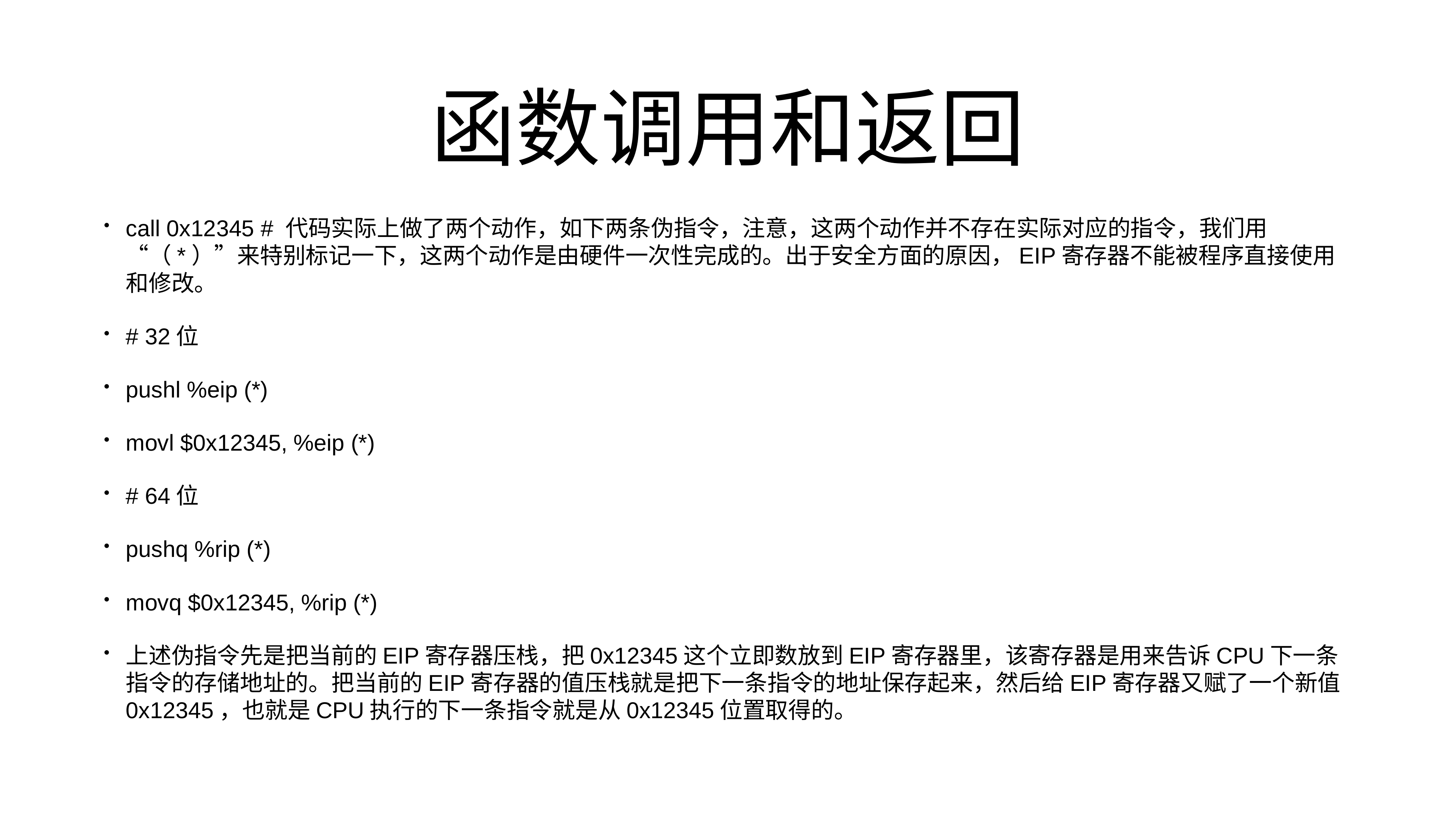

# 函数调用和返回
call 0x12345 # 代码实际上做了两个动作，如下两条伪指令，注意，这两个动作并不存在实际对应的指令，我们用 “（*）”来特别标记一下，这两个动作是由硬件一次性完成的。出于安全方面的原因，EIP寄存器不能被程序直接使用和修改。
# 32位
pushl %eip (*)
movl $0x12345, %eip (*)
# 64位
pushq %rip (*)
movq $0x12345, %rip (*)
上述伪指令先是把当前的EIP寄存器压栈，把0x12345这个立即数放到EIP寄存器里，该寄存器是用来告诉CPU下一条指令的存储地址的。把当前的EIP寄存器的值压栈就是把下一条指令的地址保存起来，然后给EIP寄存器又赋了一个新值0x12345，也就是CPU执行的下一条指令就是从0x12345位置取得的。